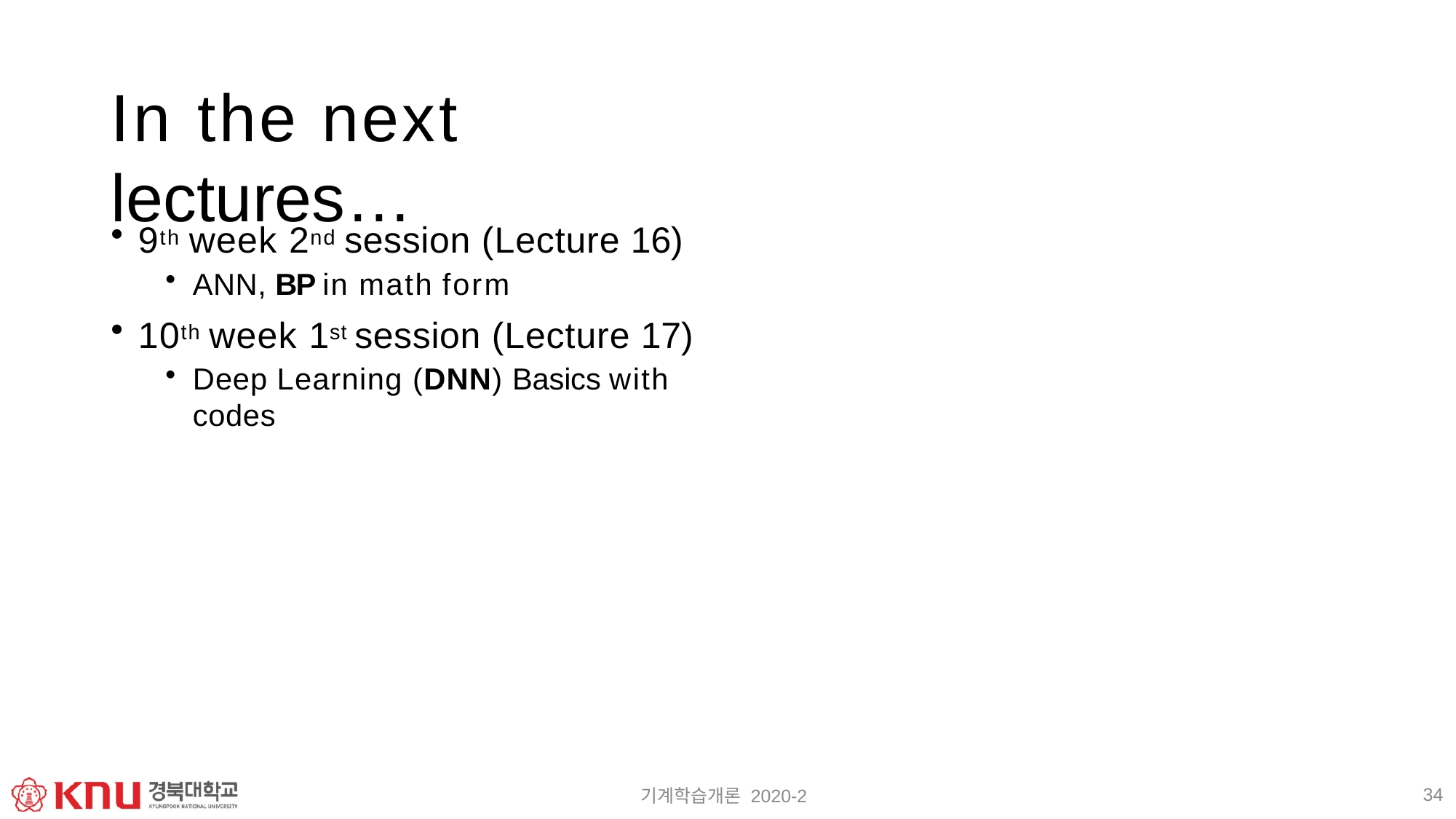

# In the next lectures…
9th week 2nd session (Lecture 16)
ANN, BP in math form
10th week 1st session (Lecture 17)
Deep Learning (DNN) Basics with codes
34
기계학습개론 2020-2